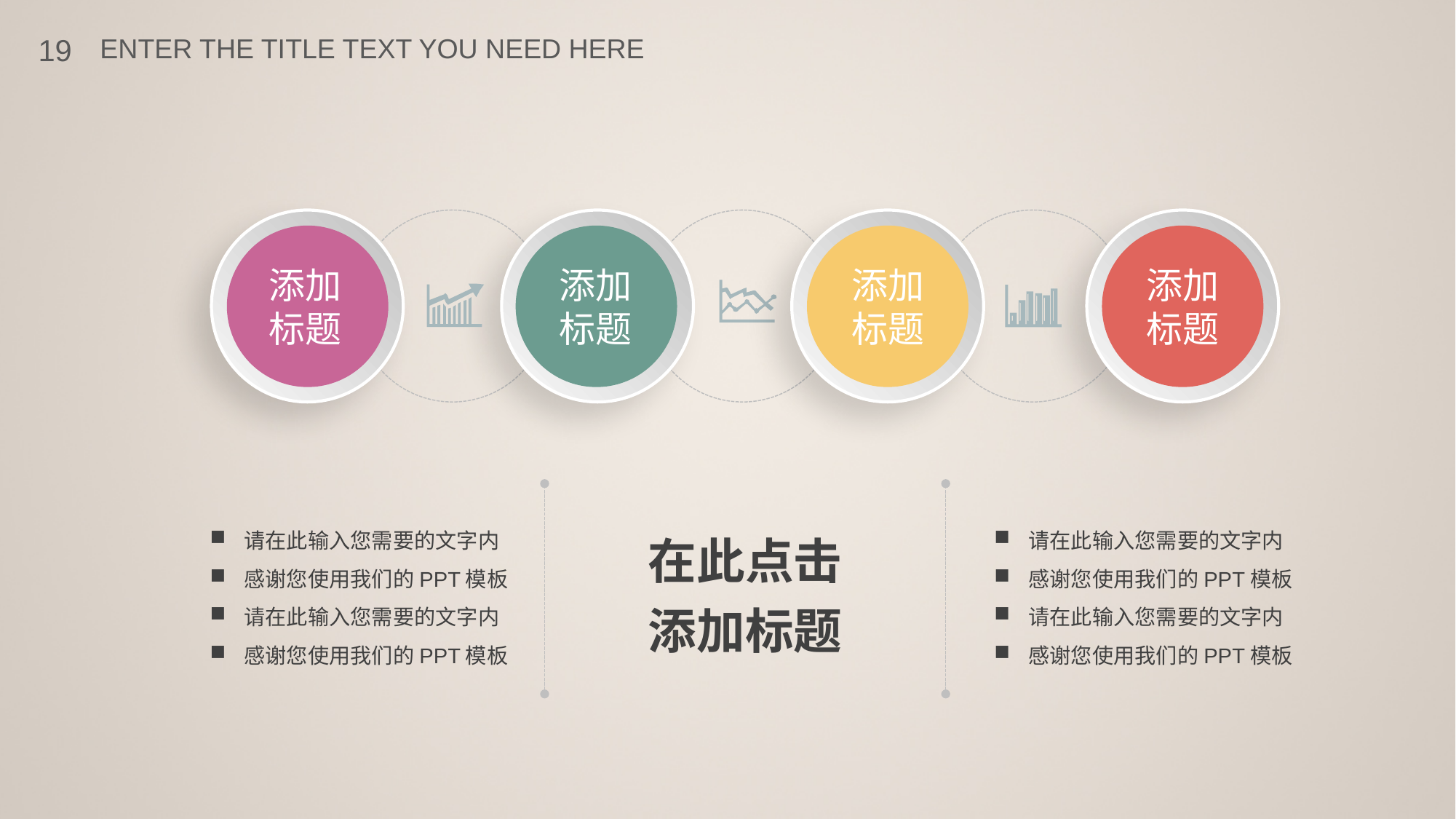

ENTER THE TITLE TEXT YOU NEED HERE

添加
标题
添加
标题
添加
标题
添加
标题
添加
标题

请在此输入您需要的文字内
感谢您使用我们的PPT模板
请在此输入您需要的文字内
感谢您使用我们的PPT模板
请在此输入您需要的文字内
感谢您使用我们的PPT模板
请在此输入您需要的文字内
感谢您使用我们的PPT模板
在此点击
添加标题